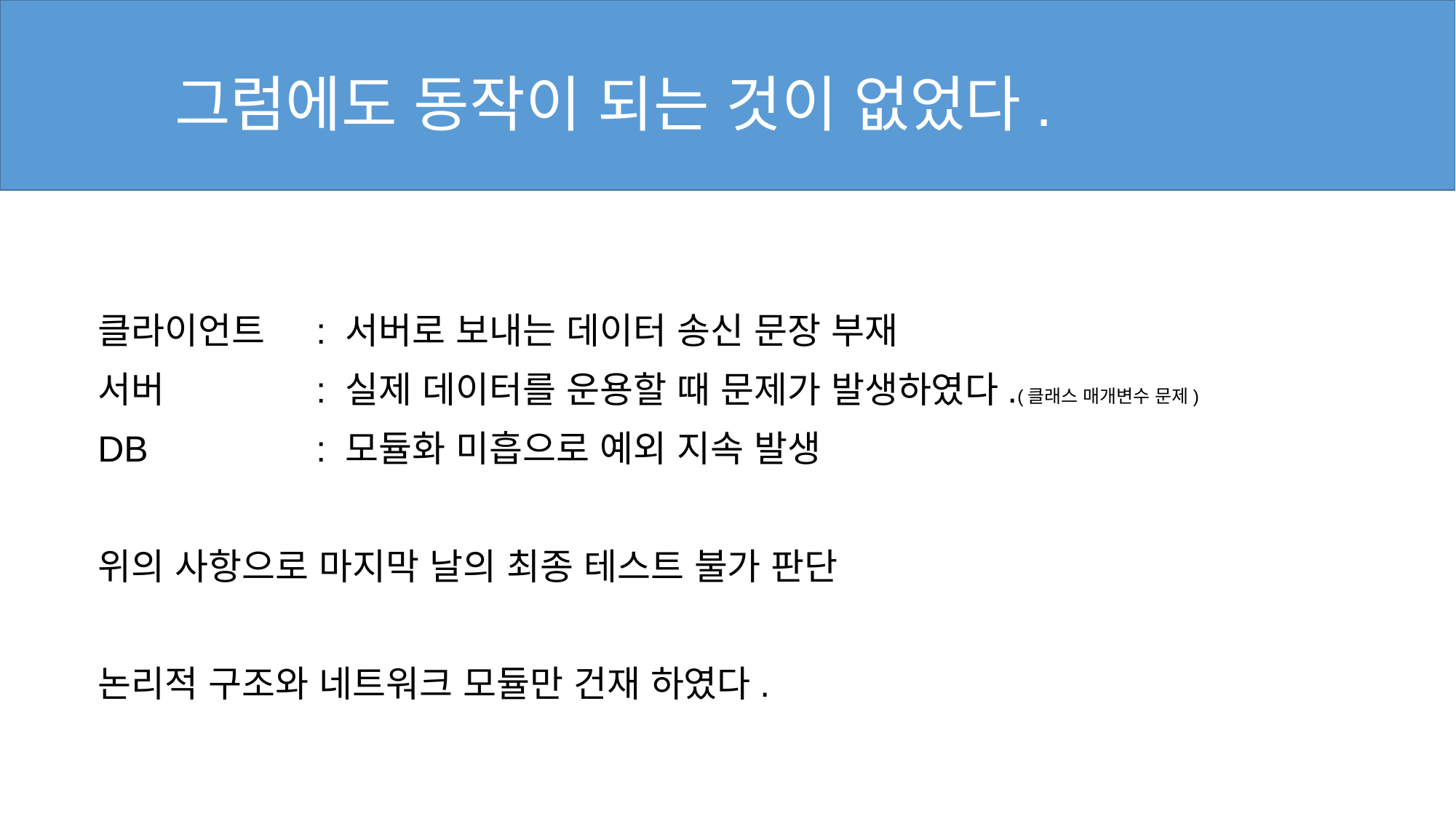

# 그럼에도 동작이 되는 것이 없었다.
클라이언트	: 서버로 보내는 데이터 송신 문장 부재
서버		: 실제 데이터를 운용할 때 문제가 발생하였다.(클래스 매개변수 문제)
DB		: 모듈화 미흡으로 예외 지속 발생

위의 사항으로 마지막 날의 최종 테스트 불가 판단

논리적 구조와 네트워크 모듈만 건재 하였다.